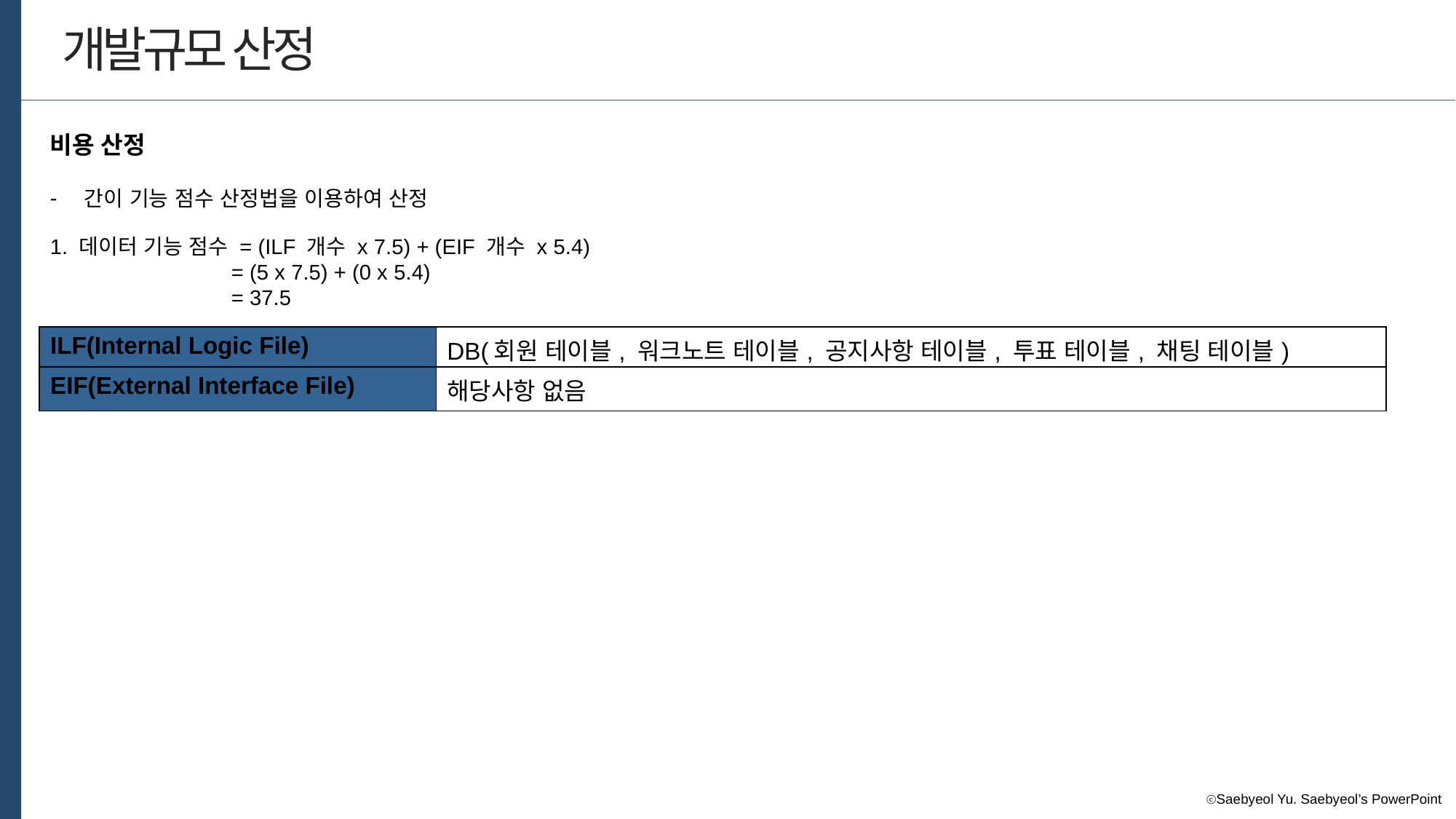

개발규모 산정
비용 산정
간이 기능 점수 산정법을 이용하여 산정
1. 데이터 기능 점수 = (ILF 개수 x 7.5) + (EIF 개수 x 5.4)
	            = (5 x 7.5) + (0 x 5.4)
	            = 37.5
| ILF(Internal Logic File) | DB(회원 테이블, 워크노트 테이블, 공지사항 테이블, 투표 테이블, 채팅 테이블) |
| --- | --- |
| EIF(External Interface File) | 해당사항 없음 |